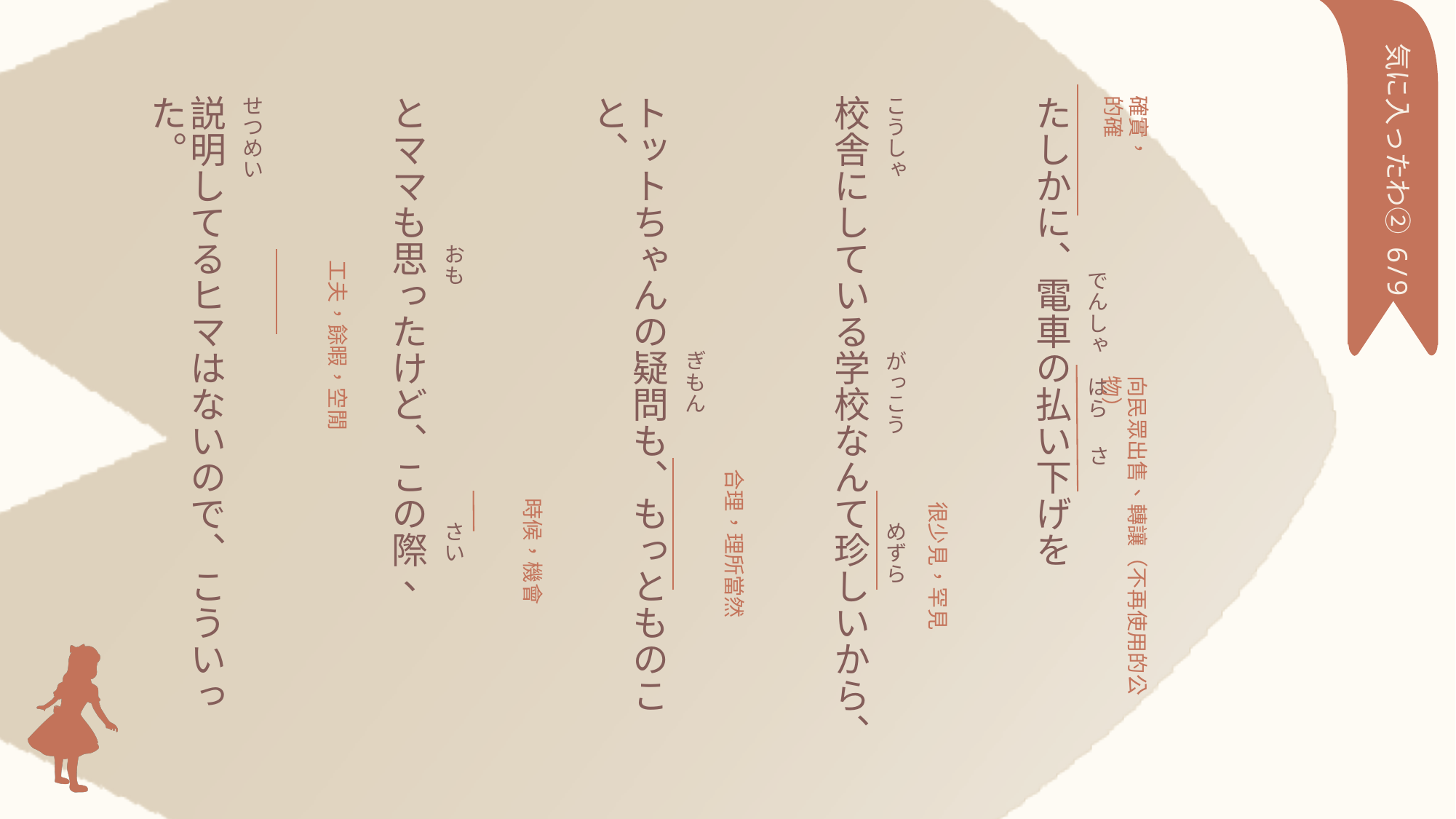

気に入ったわ② 6/9
　　　　　　　　 でんしゃ　はら　 さ
たしかに、電車の払い下げを

こうしゃ　　　　　　　　がっこう　　　　めずら
校舎にしている学校なんて珍しいから、

　　　　　　　　　　　　ぎもん
トットちゃんの疑問も、もっとものこと、

　　　　　　　おも　　　　　　　　　　　さい
とママも思ったけど、この際、

せつめい
説明してるヒマはないので、こういった。
確實，的確
工夫，餘暇，空閒
向民眾出售、轉讓（不再使用的公物）
合理，理所當然
時候，機會
很少見，罕見